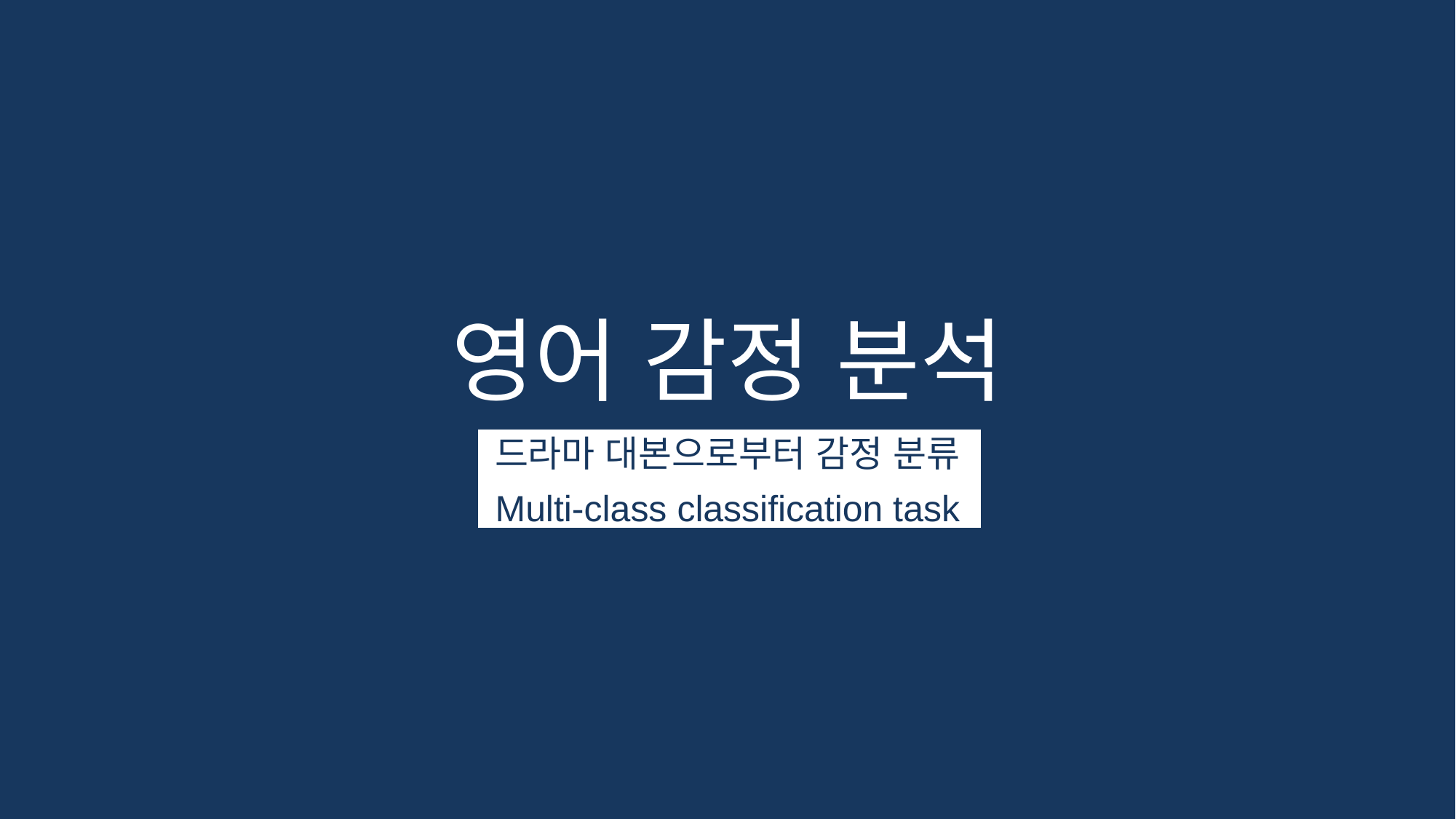

# 영어 감정 분석
드라마 대본으로부터 감정 분류
Multi-class classification task